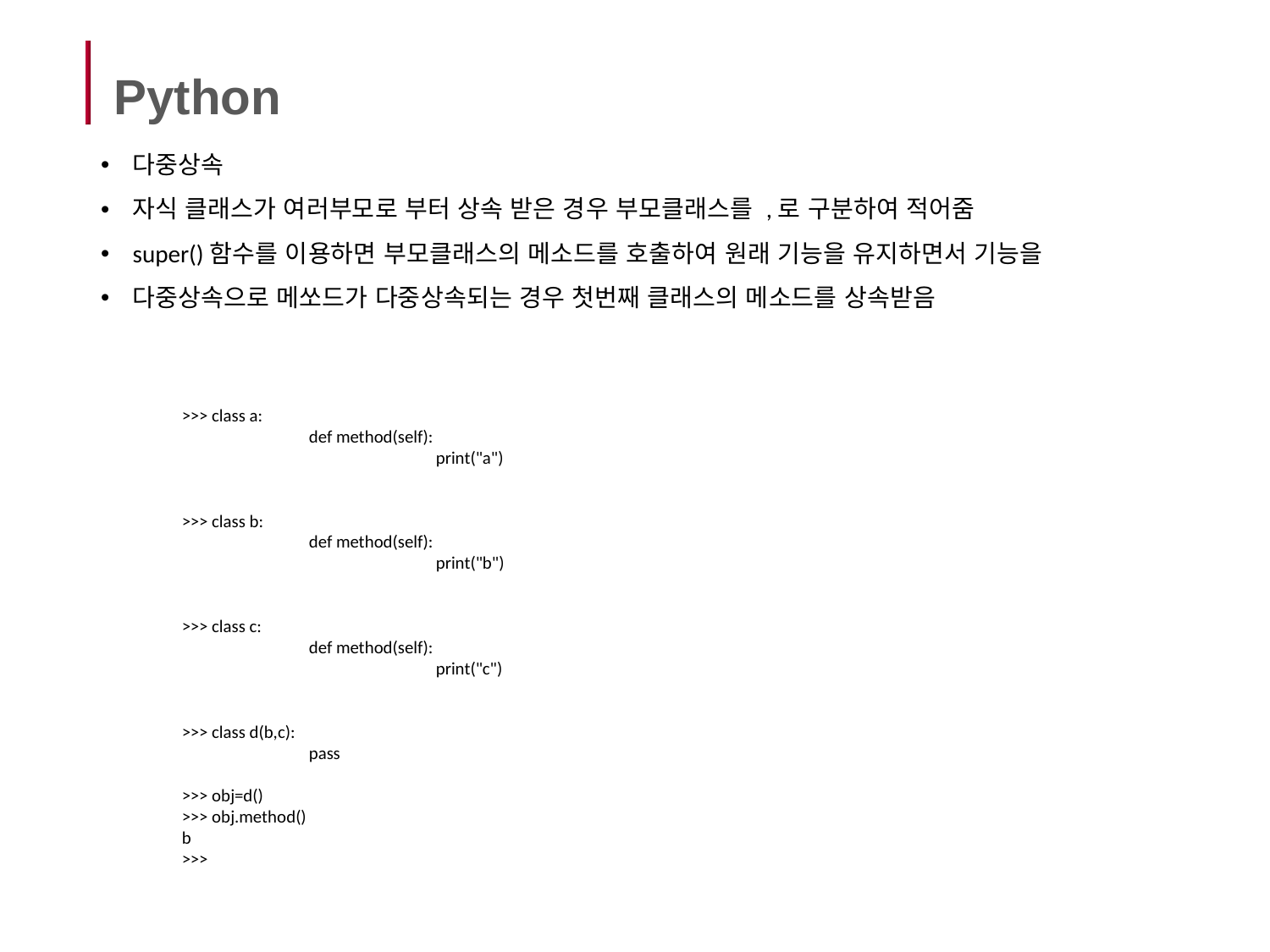

다중상속
자식 클래스가 여러부모로 부터 상속 받은 경우 부모클래스를 ,로 구분하여 적어줌
super()함수를 이용하면 부모클래스의 메소드를 호출하여 원래 기능을 유지하면서 기능을
다중상속으로 메쏘드가 다중상속되는 경우 첫번째 클래스의 메소드를 상속받음

>>> class a:
	def method(self):
		print("a")

>>> class b:
	def method(self):
		print("b")

>>> class c:
	def method(self):
		print("c")

>>> class d(b,c):
	pass

>>> obj=d()
>>> obj.method()
b
>>>